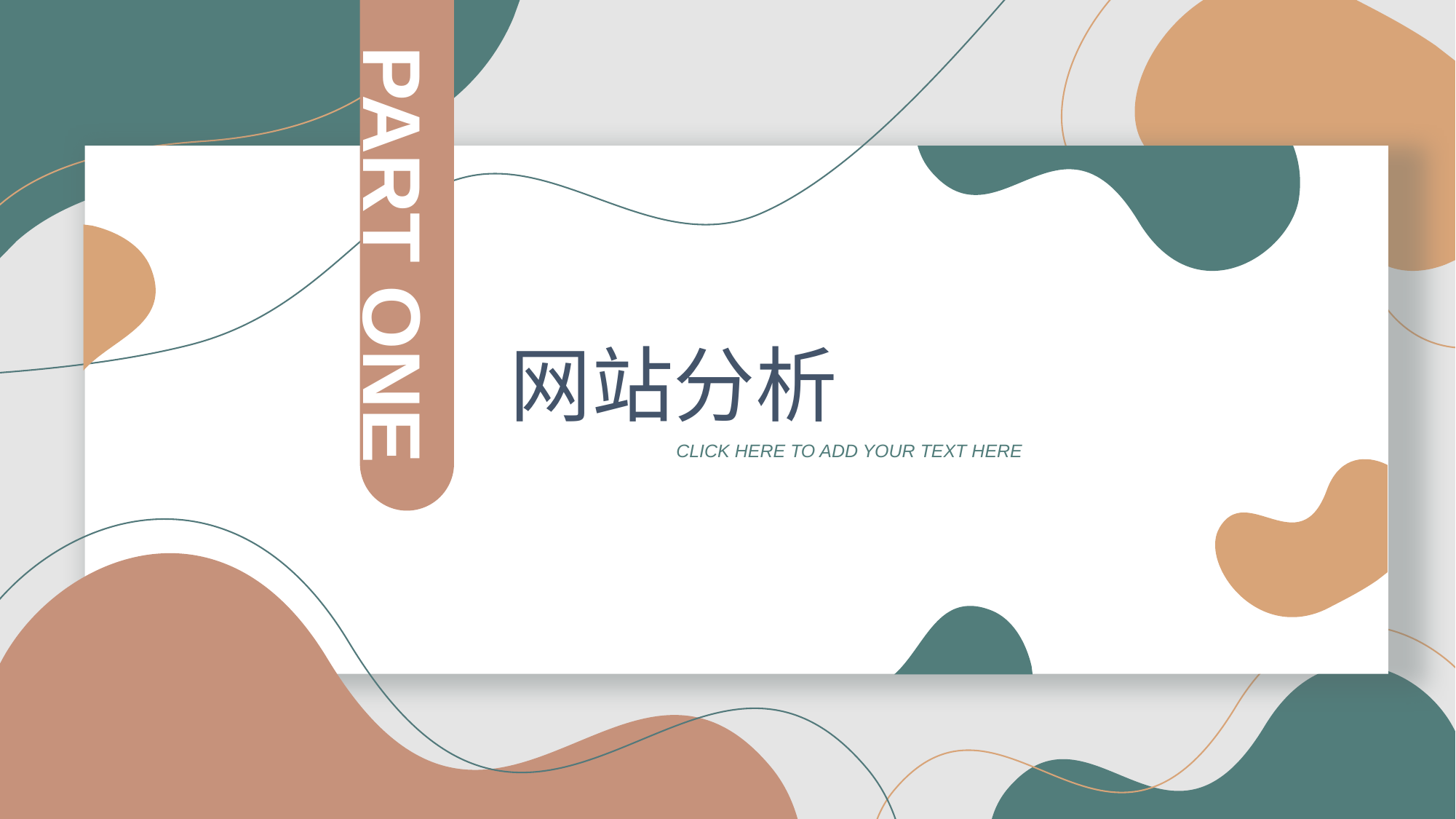

PART ONE

网站分析

CLICK HERE TO ADD YOUR TEXT HERE